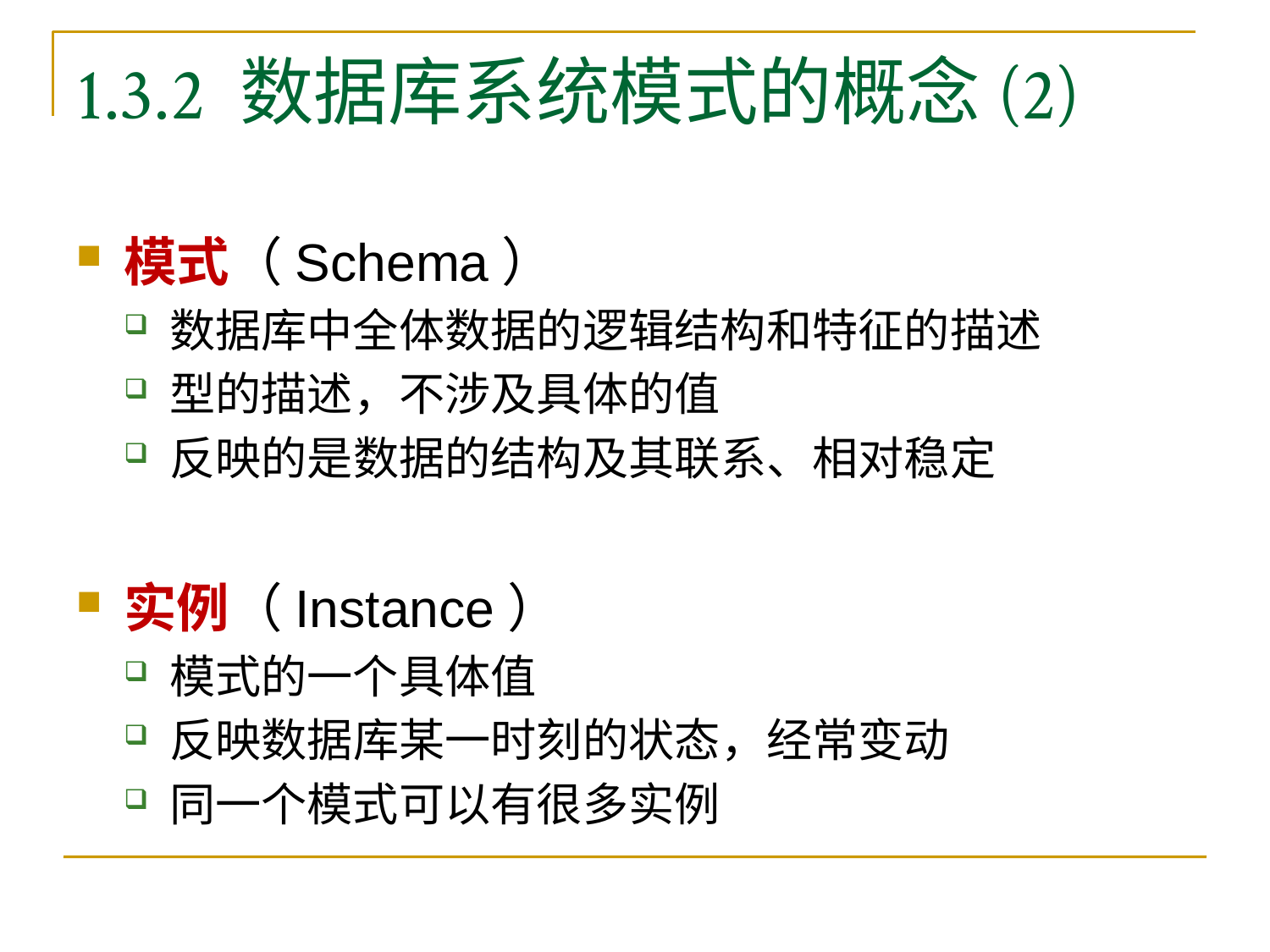

# 1.3.2 数据库系统模式的概念(2)
模式（Schema）
数据库中全体数据的逻辑结构和特征的描述
型的描述，不涉及具体的值
反映的是数据的结构及其联系、相对稳定

实例（Instance）
模式的一个具体值
反映数据库某一时刻的状态，经常变动
同一个模式可以有很多实例